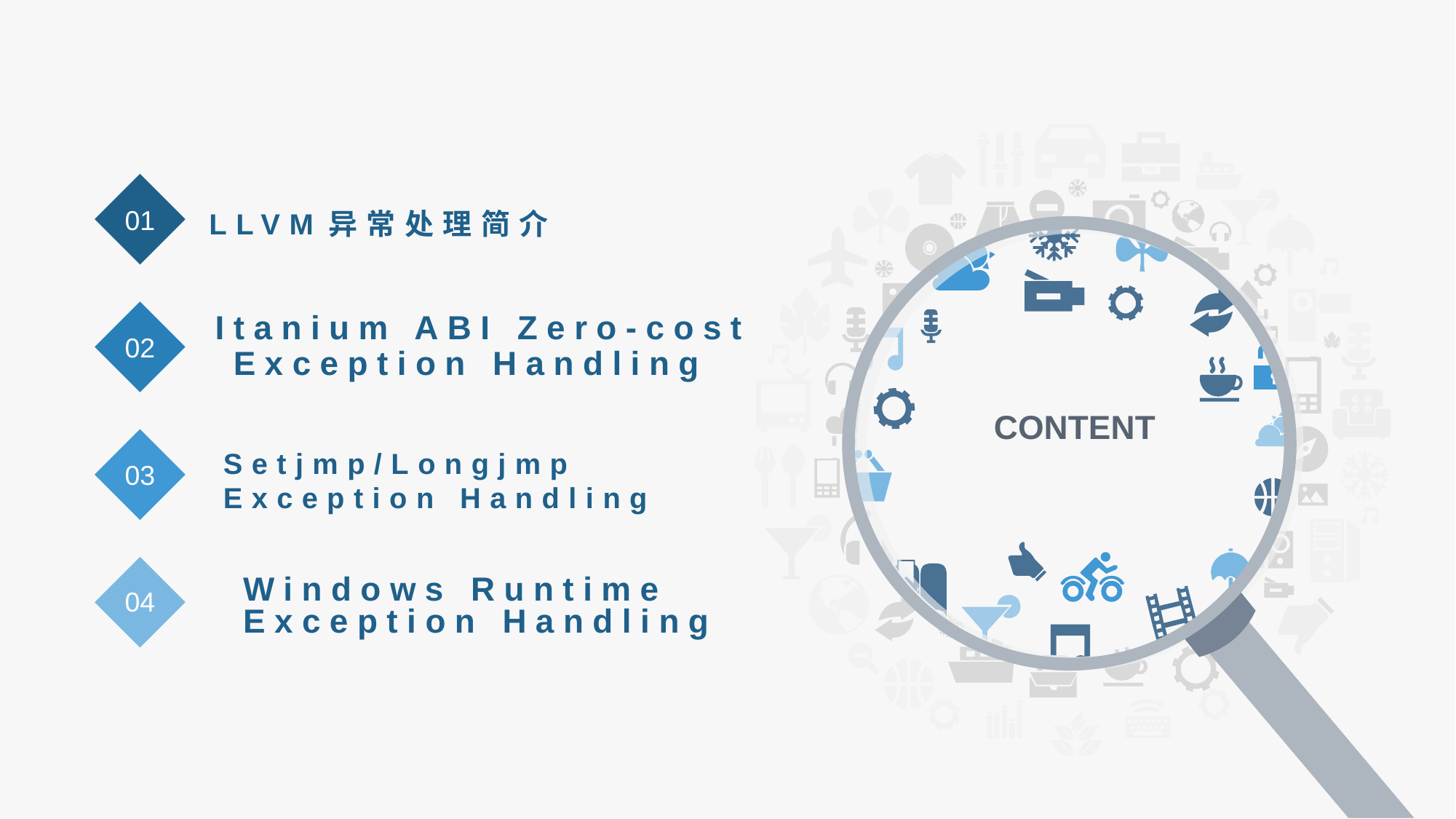

01
LLVM异常处理简介
02
Itanium ABI Zero-cost
 Exception Handling
03
Setjmp/Longjmp
Exception Handling
04
Windows Runtime
Exception Handling
CONTENT